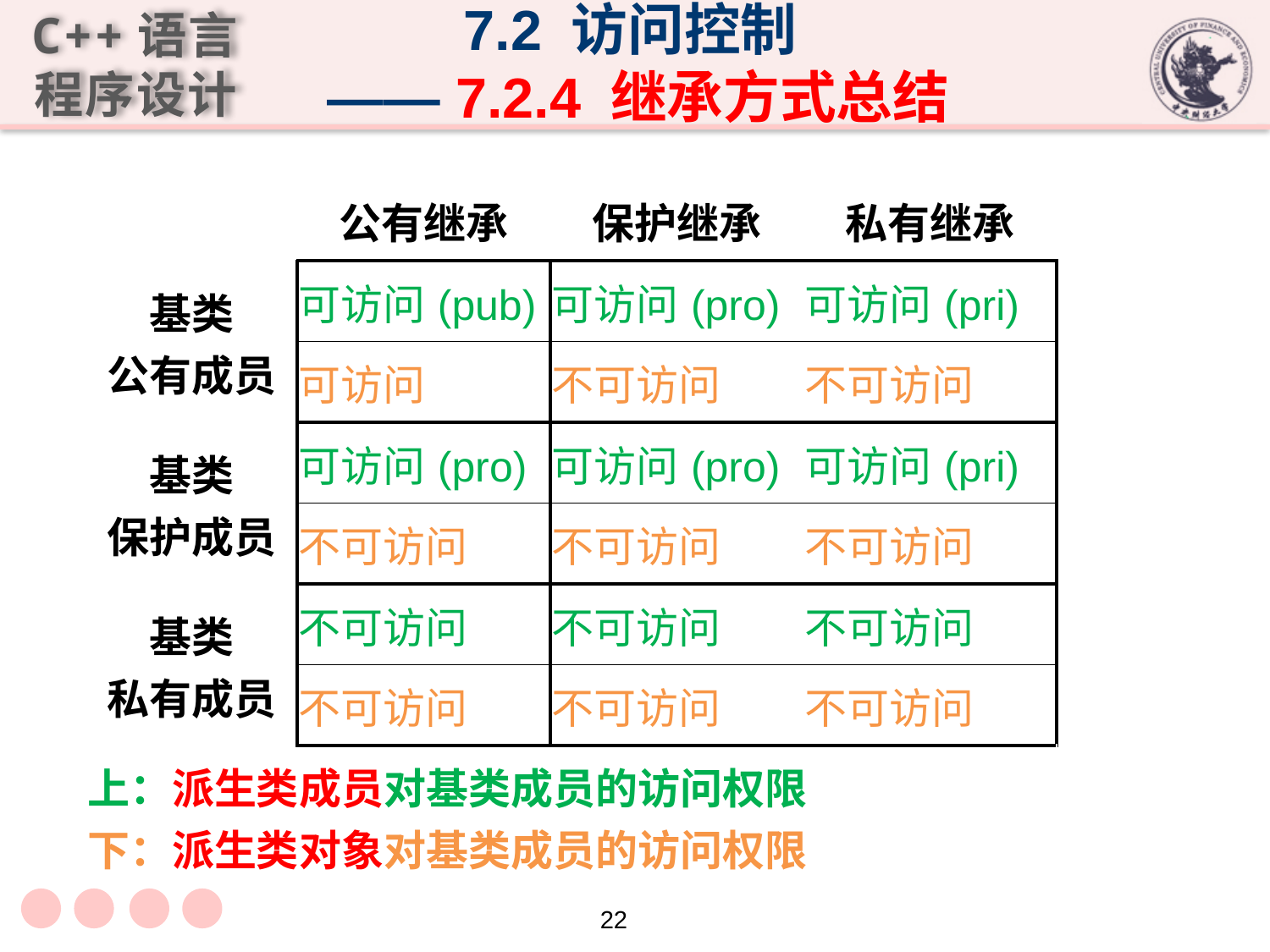

7.2 访问控制
 —— 7.2.4 继承方式总结
|  | 公有继承 | 保护继承 | 私有继承 |
| --- | --- | --- | --- |
| 基类 公有成员 | 可访问(pub) | 可访问(pro) | 可访问(pri) |
|  | 可访问 | 不可访问 | 不可访问 |
| 基类 保护成员 | 可访问(pro) | 可访问(pro) | 可访问(pri) |
|  | 不可访问 | 不可访问 | 不可访问 |
| 基类 私有成员 | 不可访问 | 不可访问 | 不可访问 |
|  | 不可访问 | 不可访问 | 不可访问 |
| 上：派生类成员对基类成员的访问权限 下：派生类对象对基类成员的访问权限 |  |  |  |
22